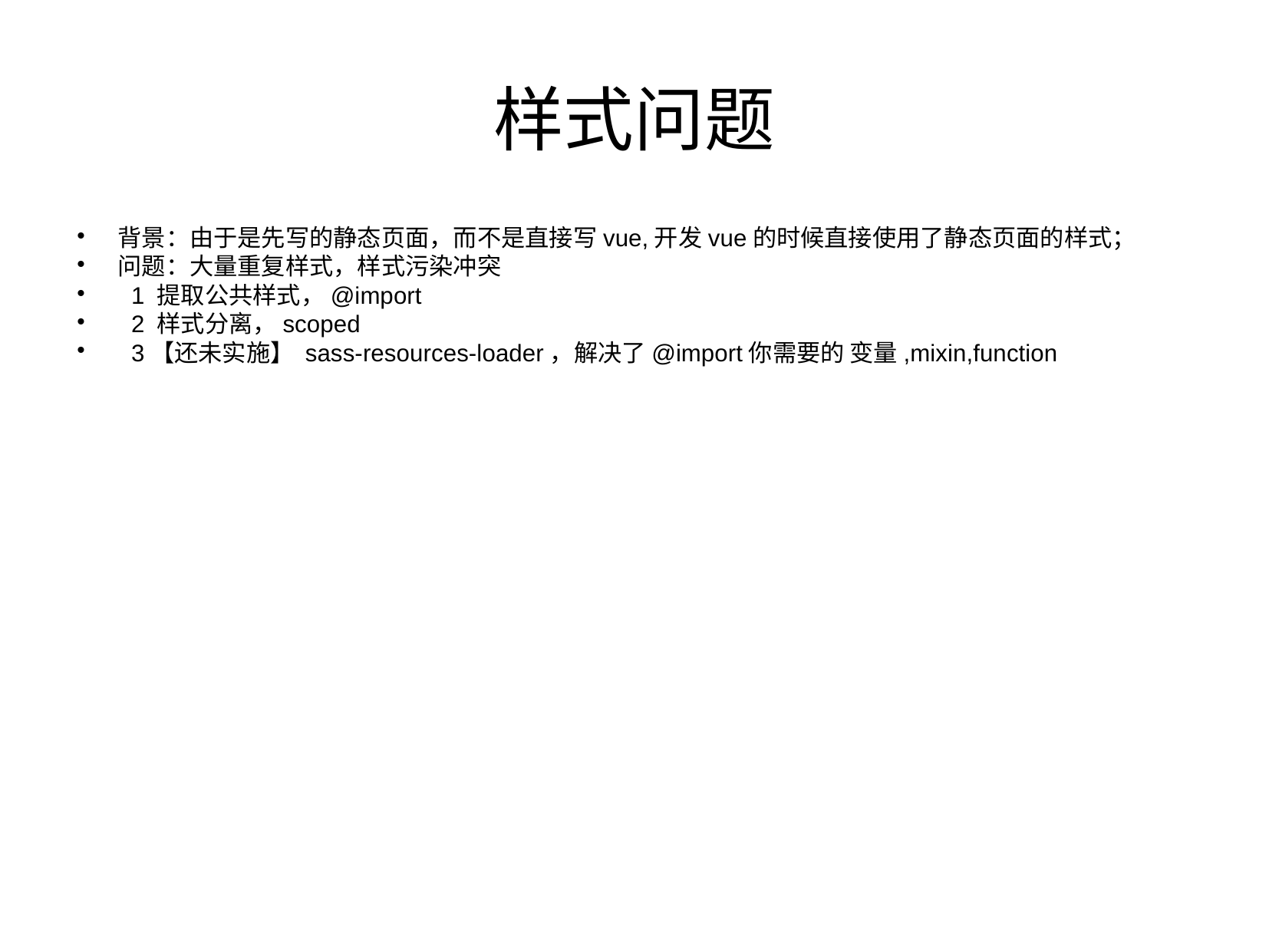

样式问题
背景：由于是先写的静态页面，而不是直接写vue,开发vue的时候直接使用了静态页面的样式；
问题：大量重复样式，样式污染冲突
  1 提取公共样式，@import
  2 样式分离，scoped
  3【还未实施】 sass-resources-loader，解决了@import你需要的 变量,mixin,function